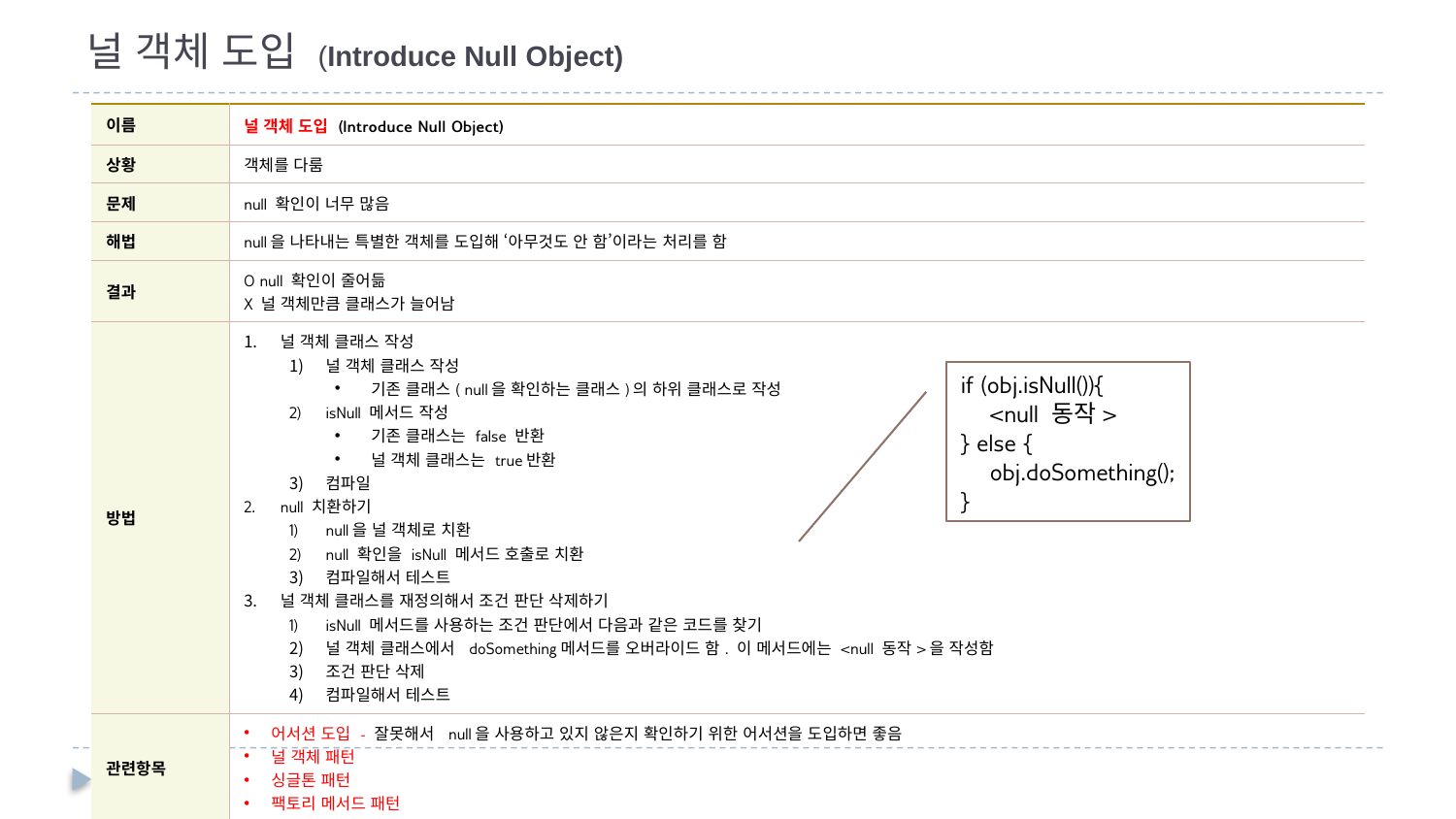

# 널 객체 도입 (Introduce Null Object)
| 이름 | 널 객체 도입 (Introduce Null Object) |
| --- | --- |
| 상황 | 객체를 다룸 |
| 문제 | null 확인이 너무 많음 |
| 해법 | null을 나타내는 특별한 객체를 도입해 ‘아무것도 안 함’이라는 처리를 함 |
| 결과 | O null 확인이 줄어듦 X 널 객체만큼 클래스가 늘어남 |
| 방법 | 널 객체 클래스 작성 널 객체 클래스 작성 기존 클래스( null을 확인하는 클래스)의 하위 클래스로 작성 isNull 메서드 작성 기존 클래스는 false 반환 널 객체 클래스는 true반환 컴파일 null 치환하기 null을 널 객체로 치환 null 확인을 isNull 메서드 호출로 치환 컴파일해서 테스트 널 객체 클래스를 재정의해서 조건 판단 삭제하기 isNull 메서드를 사용하는 조건 판단에서 다음과 같은 코드를 찾기 널 객체 클래스에서 doSomething메서드를 오버라이드 함. 이 메서드에는 <null 동작>을 작성함 조건 판단 삭제 컴파일해서 테스트 |
| 관련항목 | 어서션 도입 - 잘못해서 null을 사용하고 있지 않은지 확인하기 위한 어서션을 도입하면 좋음 널 객체 패턴 싱글톤 패턴 팩토리 메서드 패턴 |
if (obj.isNull()){
    <null 동작>
} else {
    obj.doSomething();
}
45